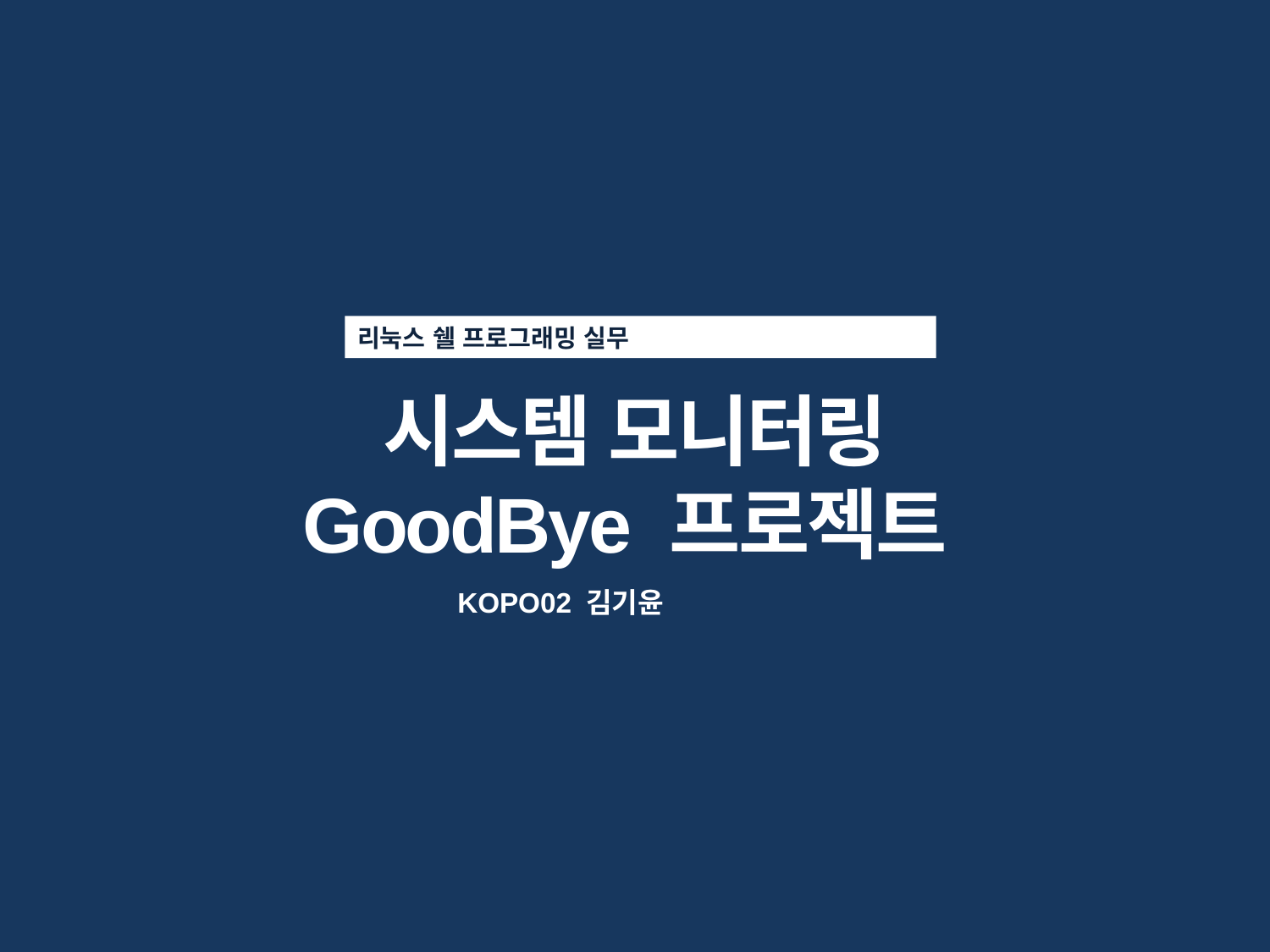

리눅스 쉘 프로그래밍 실무
시스템 모니터링
GoodBye 프로젝트
KOPO02 김기윤